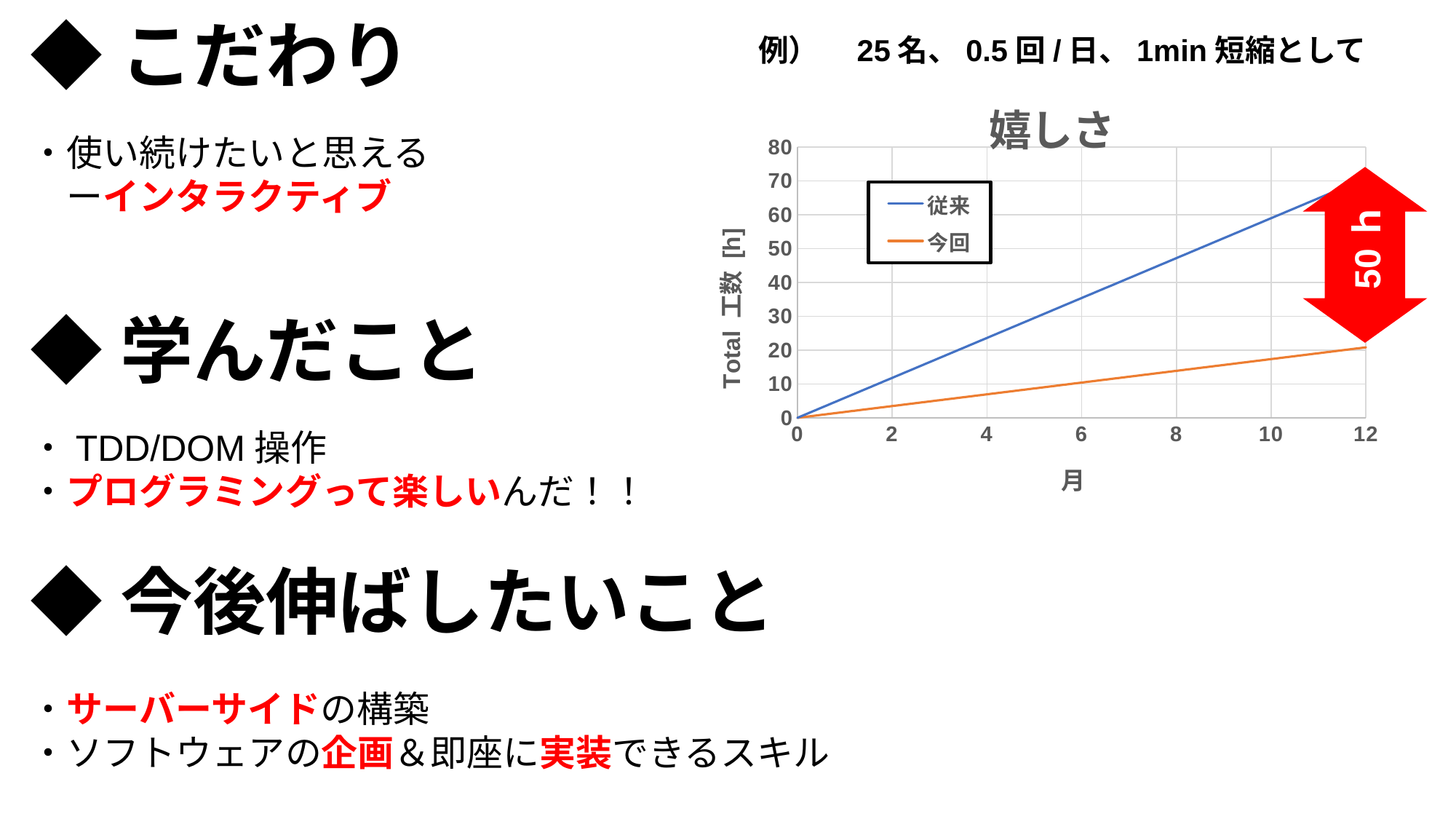

◆こだわり

・使い続けたいと思える
　ーインタラクティブ

◆学んだこと

・TDD/DOM操作
・プログラミングって楽しいんだ！！

◆今後伸ばしたいこと

・サーバーサイドの構築
・ソフトウェアの企画＆即座に実装できるスキル

例）　25名、0.5回/日、1min短縮として

### Chart: 嬉しさ

| Category |  |  |
|---|---|---|
50ｈ
|  | 工程 | 工数 [s] |  |
| --- | --- | --- | --- |
|  | 工程 | 従来 | 今回 |
| ① | パワポに貼る | 5 | 5 |
| ② | 既知の長さを測定 | 30 | 10 |
| ③ | 知りたい長さを測定 | 30 | 10 |
| ④ | 比率計算 | 20 | 0 |
| 合計時間 |  | 85 | 25 |